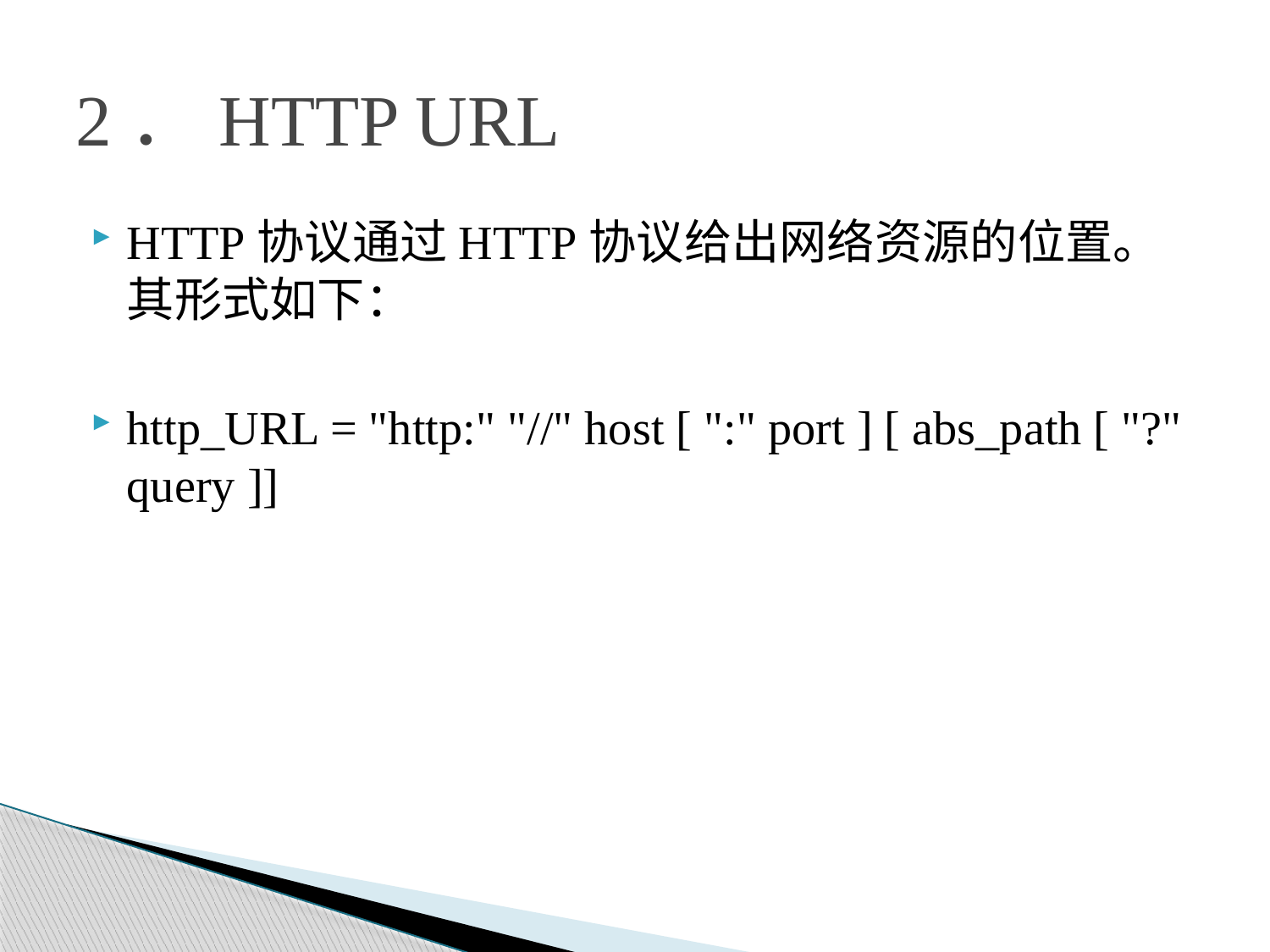

# 2．HTTP URL
HTTP协议通过HTTP协议给出网络资源的位置。其形式如下：

http_URL = "http:" "//" host [ ":" port ] [ abs_path [ "?" query ]]